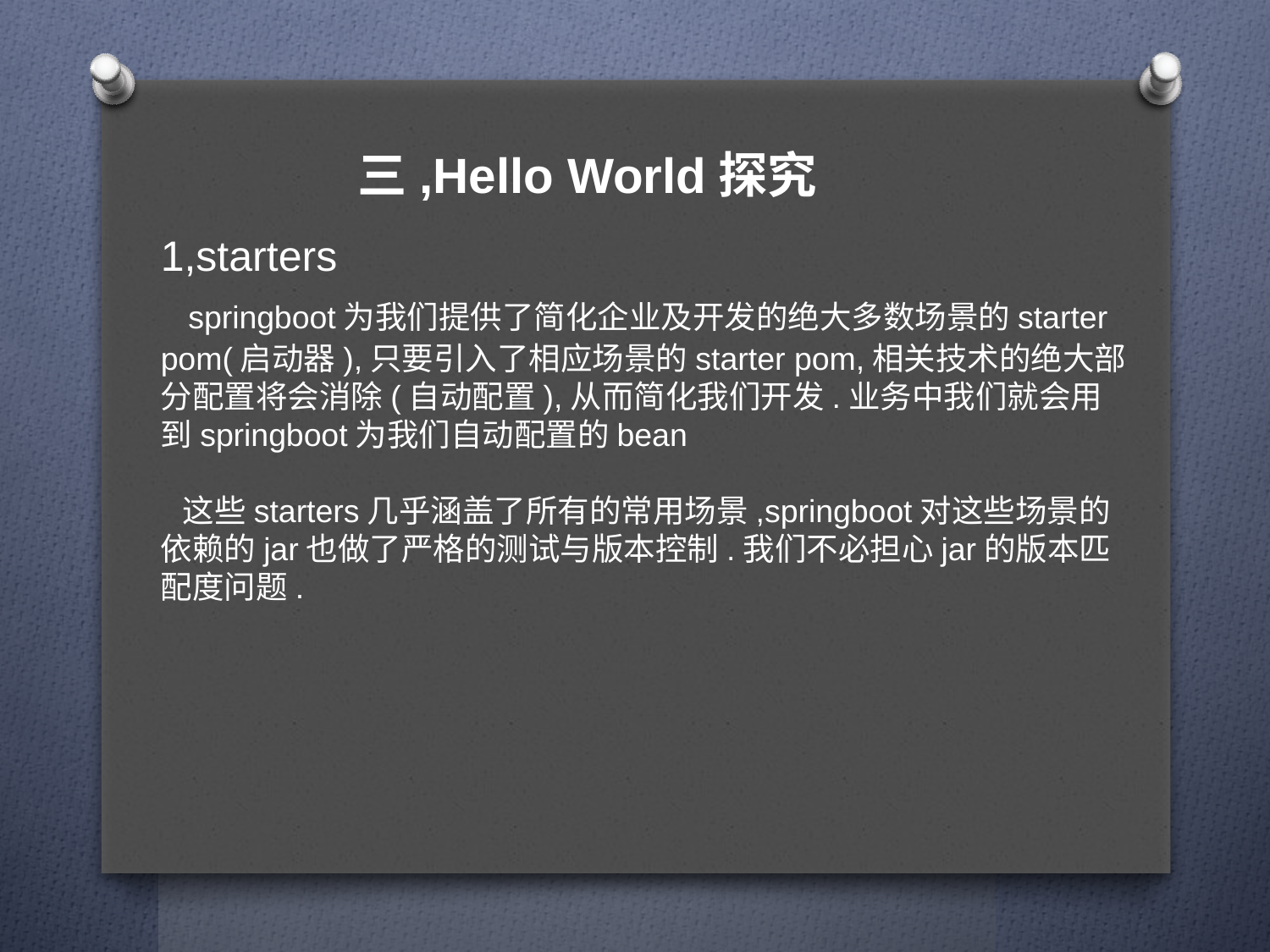

三,Hello World探究
1,starters
  springboot为我们提供了简化企业及开发的绝大多数场景的starter pom(启动器),只要引入了相应场景的starter pom,相关技术的绝大部分配置将会消除(自动配置),从而简化我们开发.业务中我们就会用到springboot为我们自动配置的bean

  这些starters几乎涵盖了所有的常用场景,springboot对这些场景的依赖的jar也做了严格的测试与版本控制.我们不必担心jar的版本匹配度问题.